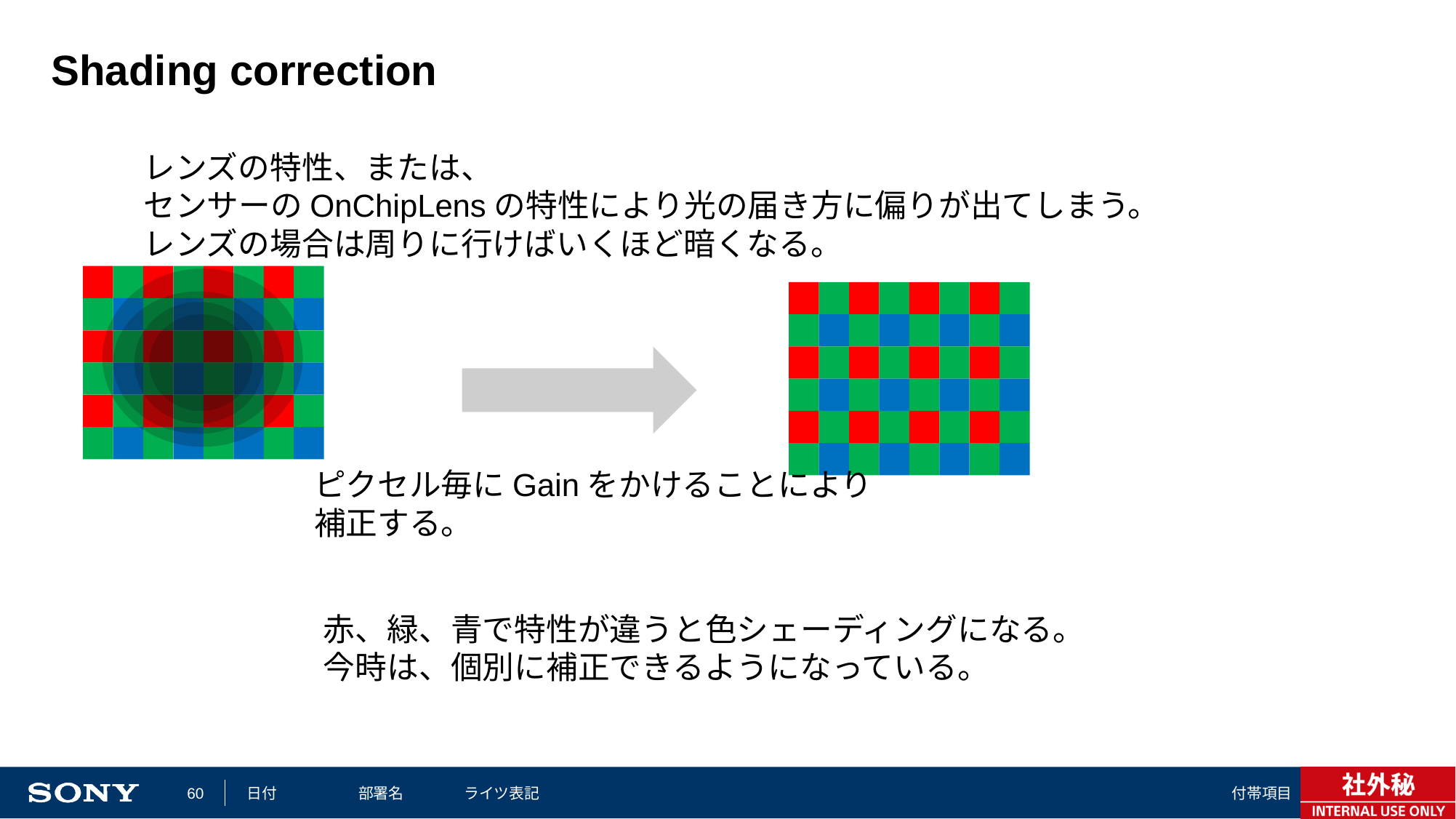

# Shading correction
レンズの特性、または、
センサーのOnChipLensの特性により光の届き方に偏りが出てしまう。
レンズの場合は周りに行けばいくほど暗くなる。

ピクセル毎にGainをかけることにより
補正する。
赤、緑、青で特性が違うと色シェーディングになる。
今時は、個別に補正できるようになっている。